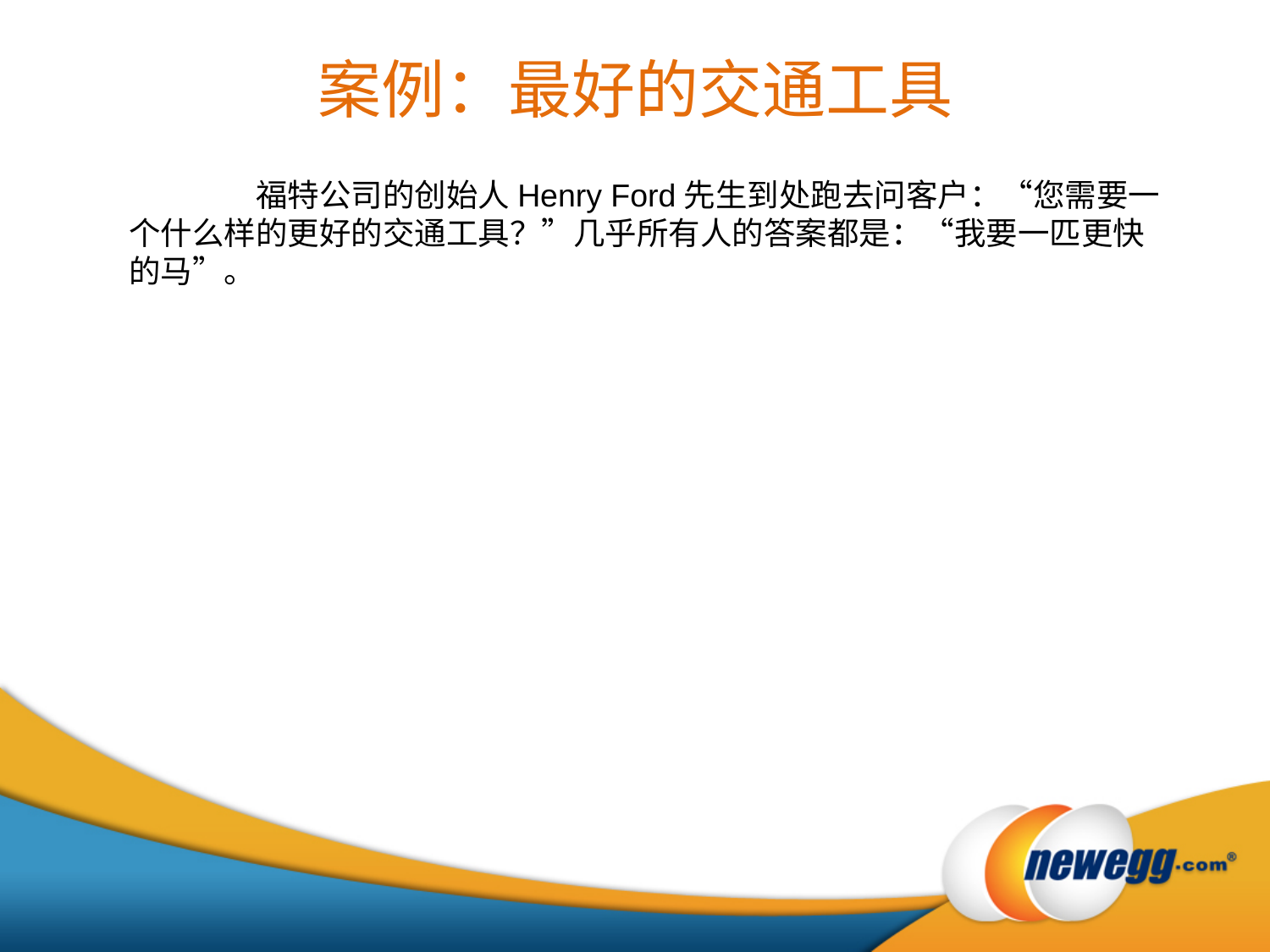

# 案例：最好的交通工具
	福特公司的创始人Henry Ford先生到处跑去问客户：“您需要一个什么样的更好的交通工具？”几乎所有人的答案都是：“我要一匹更快的马”。